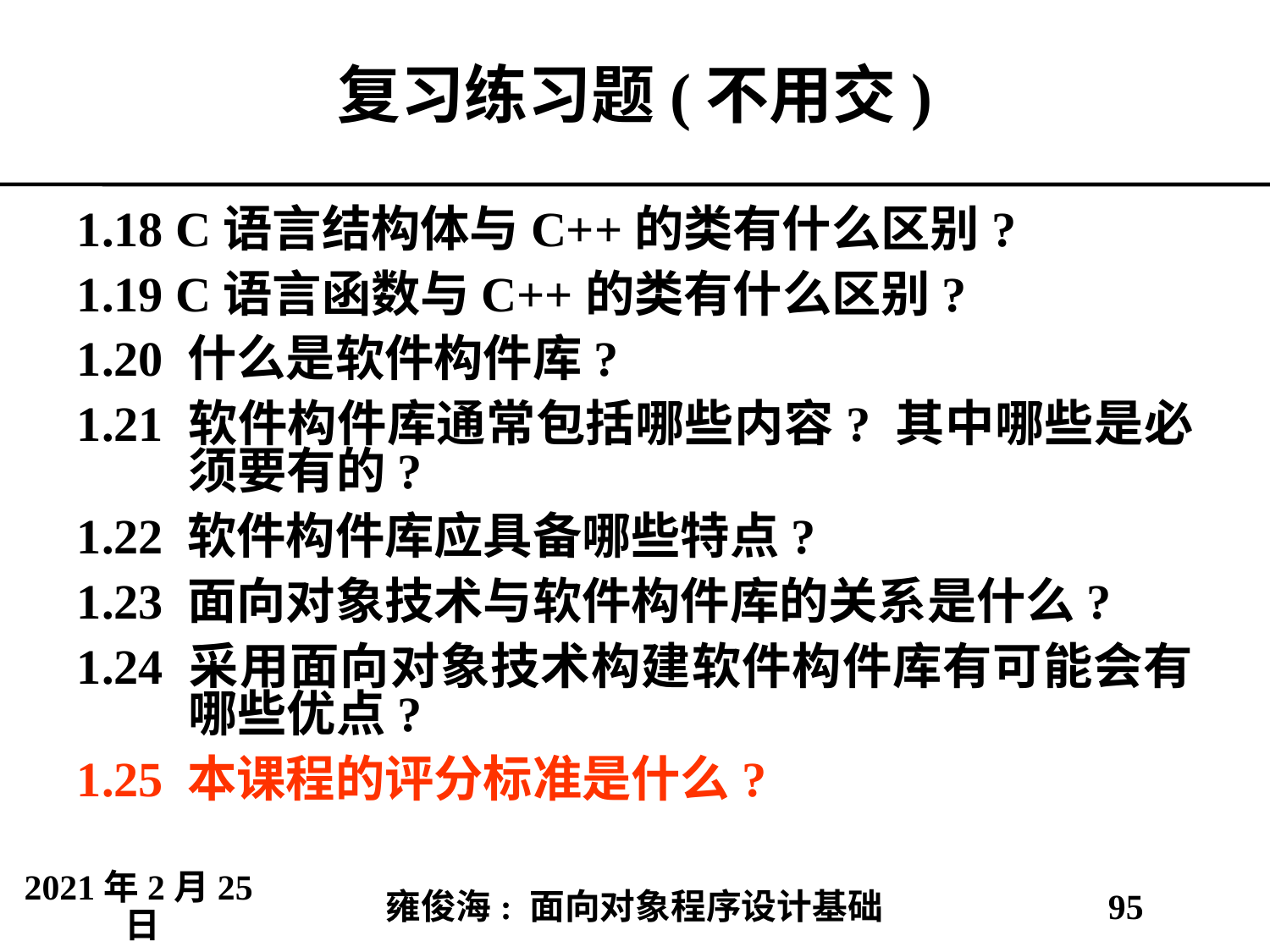

# 复习练习题(不用交)

1.18 C语言结构体与C++的类有什么区别?
1.19 C语言函数与C++的类有什么区别?
1.20 什么是软件构件库?
1.21 软件构件库通常包括哪些内容? 其中哪些是必须要有的?
1.22 软件构件库应具备哪些特点?
1.23 面向对象技术与软件构件库的关系是什么?
1.24 采用面向对象技术构建软件构件库有可能会有哪些优点?
1.25 本课程的评分标准是什么?
2021年2月25日
雍俊海: 面向对象程序设计基础
95